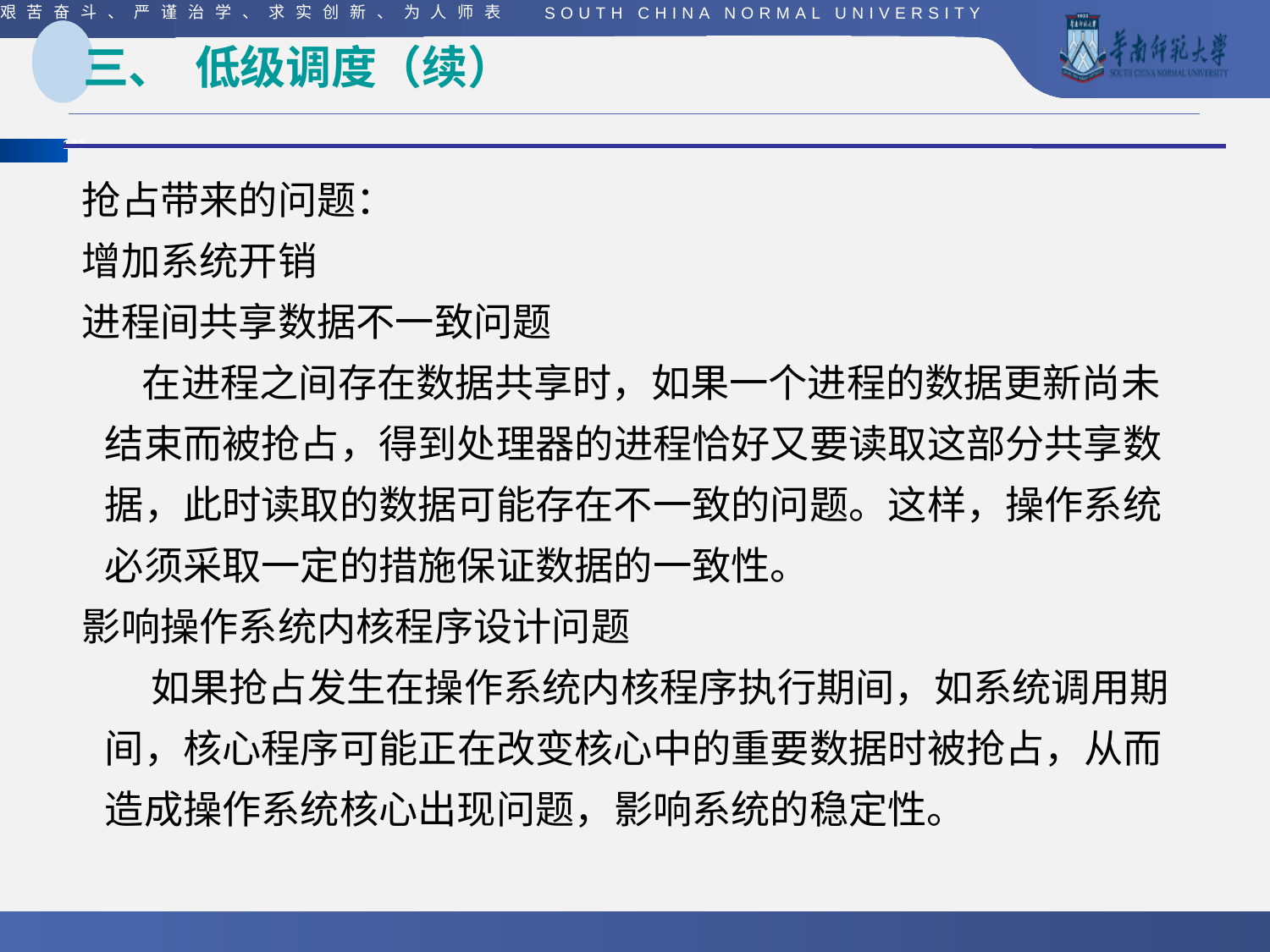

# 三、  低级调度（续）
抢占带来的问题：
增加系统开销
进程间共享数据不一致问题
      在进程之间存在数据共享时，如果一个进程的数据更新尚未结束而被抢占，得到处理器的进程恰好又要读取这部分共享数据，此时读取的数据可能存在不一致的问题。这样，操作系统必须采取一定的措施保证数据的一致性。
影响操作系统内核程序设计问题
       如果抢占发生在操作系统内核程序执行期间，如系统调用期间，核心程序可能正在改变核心中的重要数据时被抢占，从而造成操作系统核心出现问题，影响系统的稳定性。

142